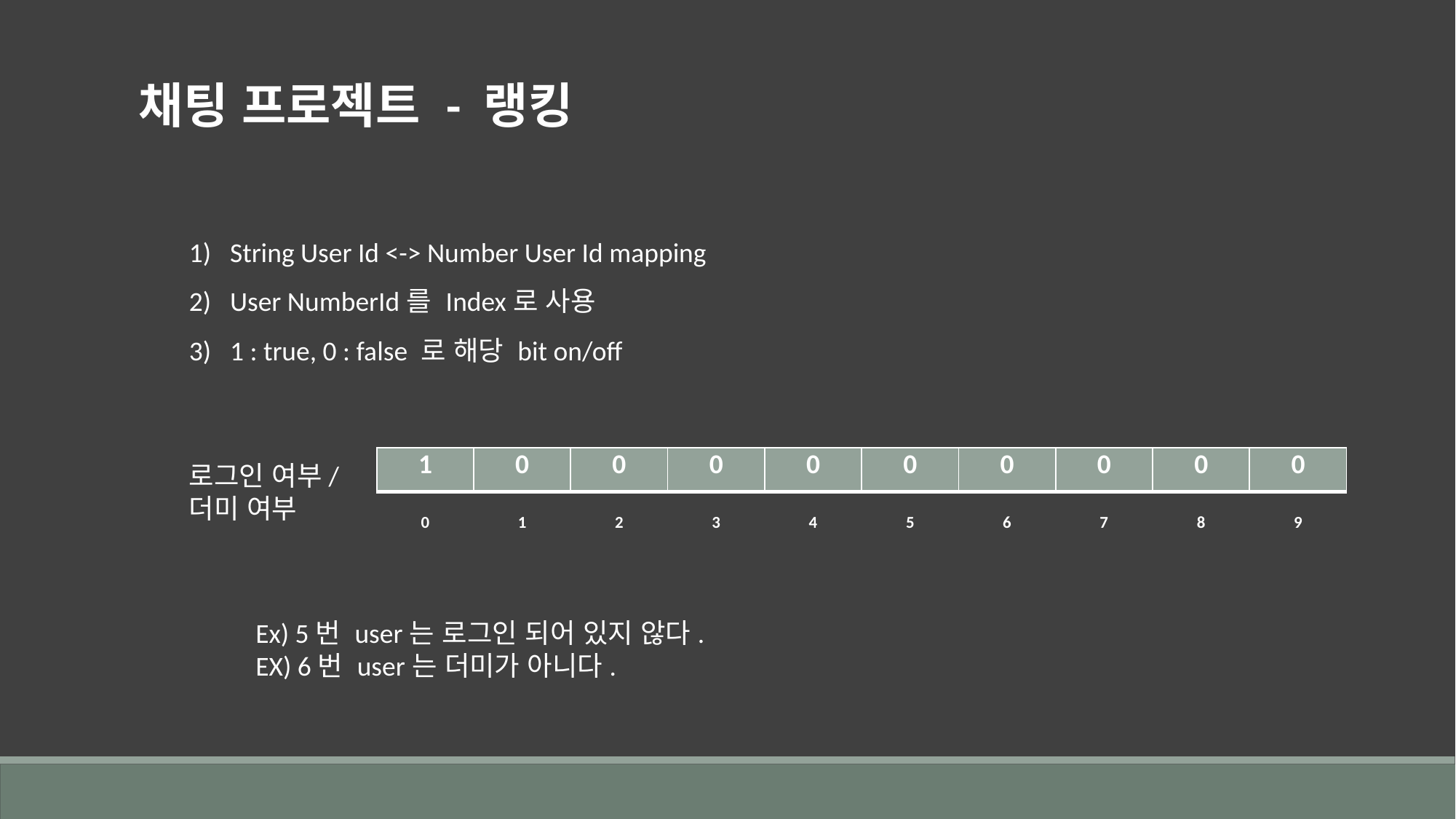

채팅 프로젝트 - 랭킹
String User Id <-> Number User Id mapping
User NumberId를 Index로 사용
1 : true, 0 : false 로 해당 bit on/off
| 1 | 0 | 0 | 0 | 0 | 0 | 0 | 0 | 0 | 0 |
| --- | --- | --- | --- | --- | --- | --- | --- | --- | --- |
로그인 여부/
더미 여부
| 0 | 1 | 2 | 3 | 4 | 5 | 6 | 7 | 8 | 9 |
| --- | --- | --- | --- | --- | --- | --- | --- | --- | --- |
Ex) 5번 user는 로그인 되어 있지 않다.
EX) 6번 user는 더미가 아니다.